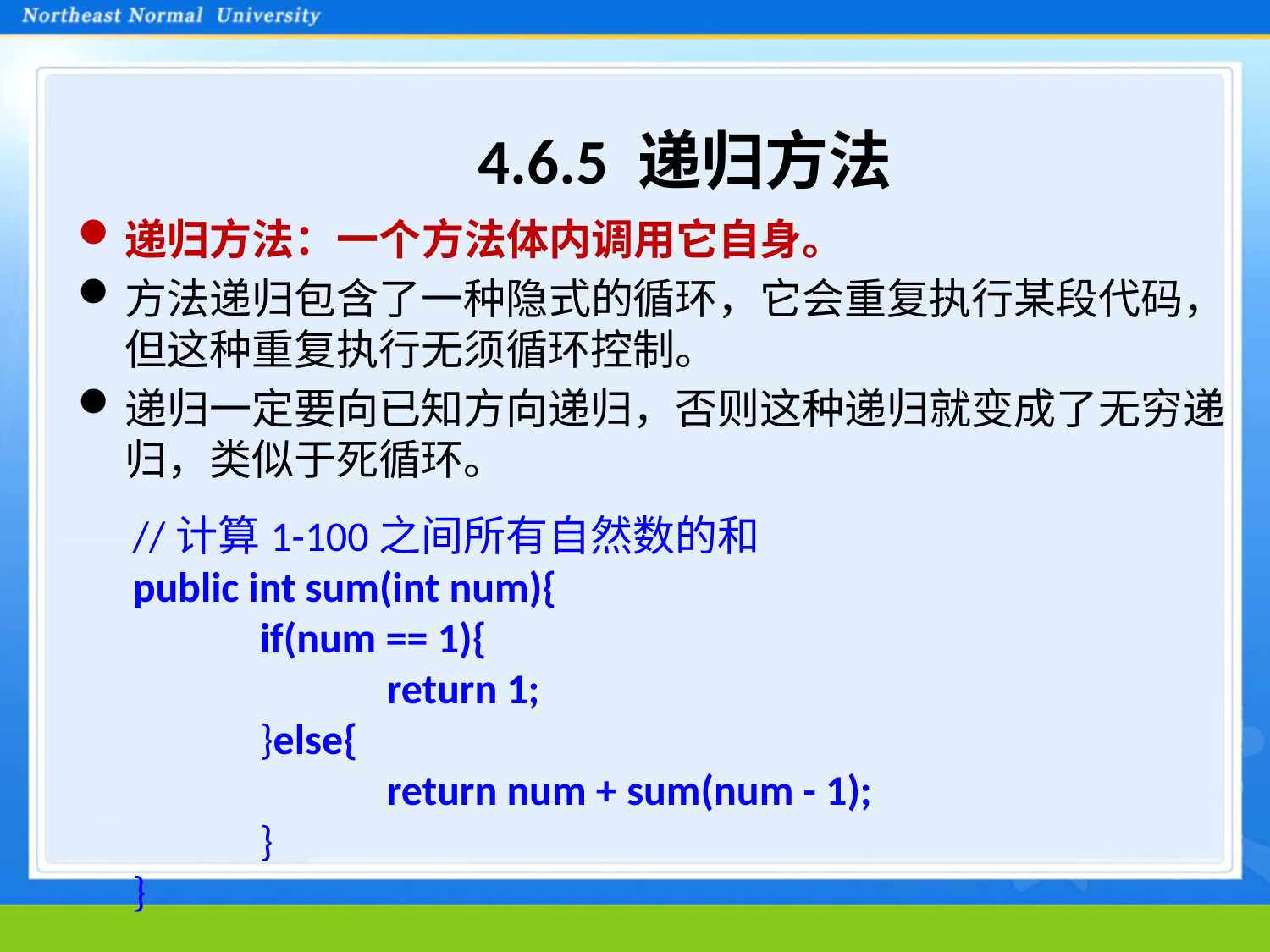

# 4.6.5 递归方法
递归方法：一个方法体内调用它自身。
方法递归包含了一种隐式的循环，它会重复执行某段代码，但这种重复执行无须循环控制。
递归一定要向已知方向递归，否则这种递归就变成了无穷递归，类似于死循环。

//计算1-100之间所有自然数的和
public int sum(int num){
	if(num == 1){
		return 1;
	}else{
		return num + sum(num - 1);
	}
}